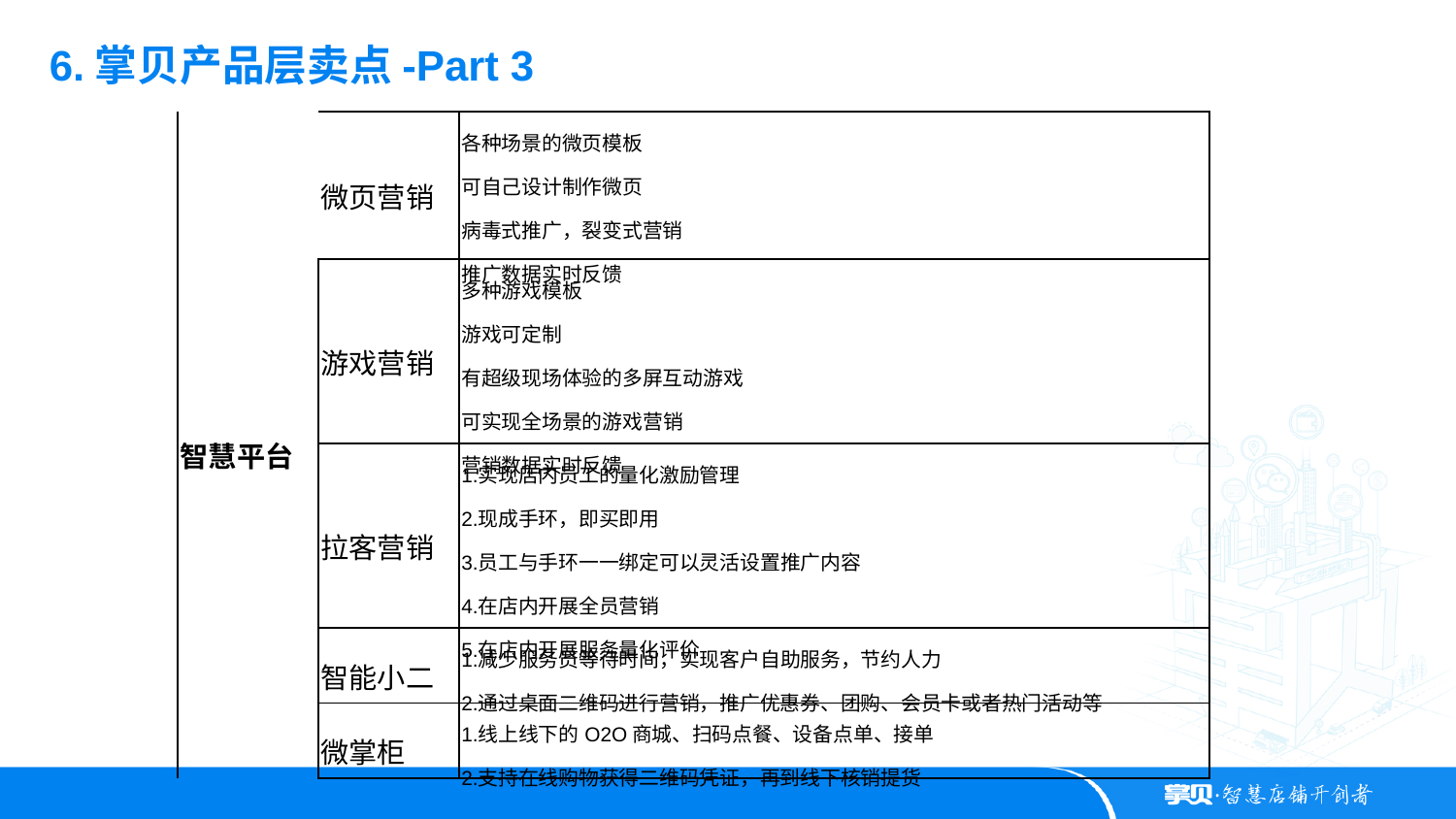

6.掌贝产品层卖点-Part 3
| 智慧平台 | 微页营销 | 各种场景的微页模板 可自己设计制作微页 病毒式推广，裂变式营销 推广数据实时反馈 |
| --- | --- | --- |
|  | 游戏营销 | 多种游戏模板 游戏可定制 有超级现场体验的多屏互动游戏 可实现全场景的游戏营销 营销数据实时反馈 |
|  | 拉客营销 | 实现店内员工的量化激励管理 现成手环，即买即用 员工与手环一一绑定可以灵活设置推广内容 在店内开展全员营销 在店内开展服务量化评价 |
|  | 智能小二 | 减少服务员等待时间，实现客户自助服务，节约人力 通过桌面二维码进行营销，推广优惠券、团购、会员卡或者热门活动等 |
|  | 微掌柜 | 线上线下的O2O商城、扫码点餐、设备点单、接单 支持在线购物获得二维码凭证，再到线下核销提货 |